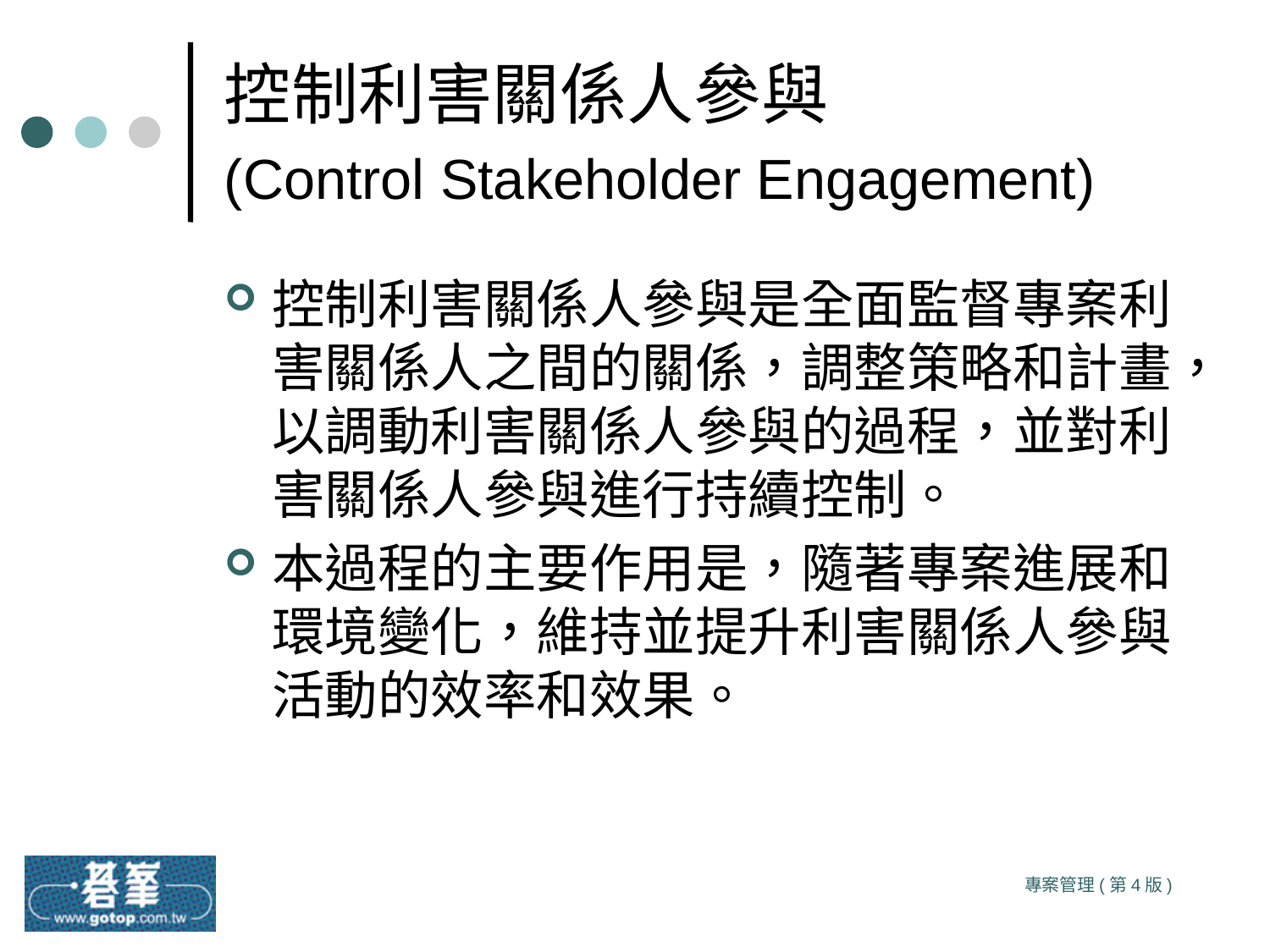

# 控制利害關係人參與 (Control Stakeholder Engagement)
控制利害關係人參與是全面監督專案利害關係人之間的關係，調整策略和計畫，以調動利害關係人參與的過程，並對利害關係人參與進行持續控制。
本過程的主要作用是，隨著專案進展和環境變化，維持並提升利害關係人參與活動的效率和效果。
專案管理(第4版)